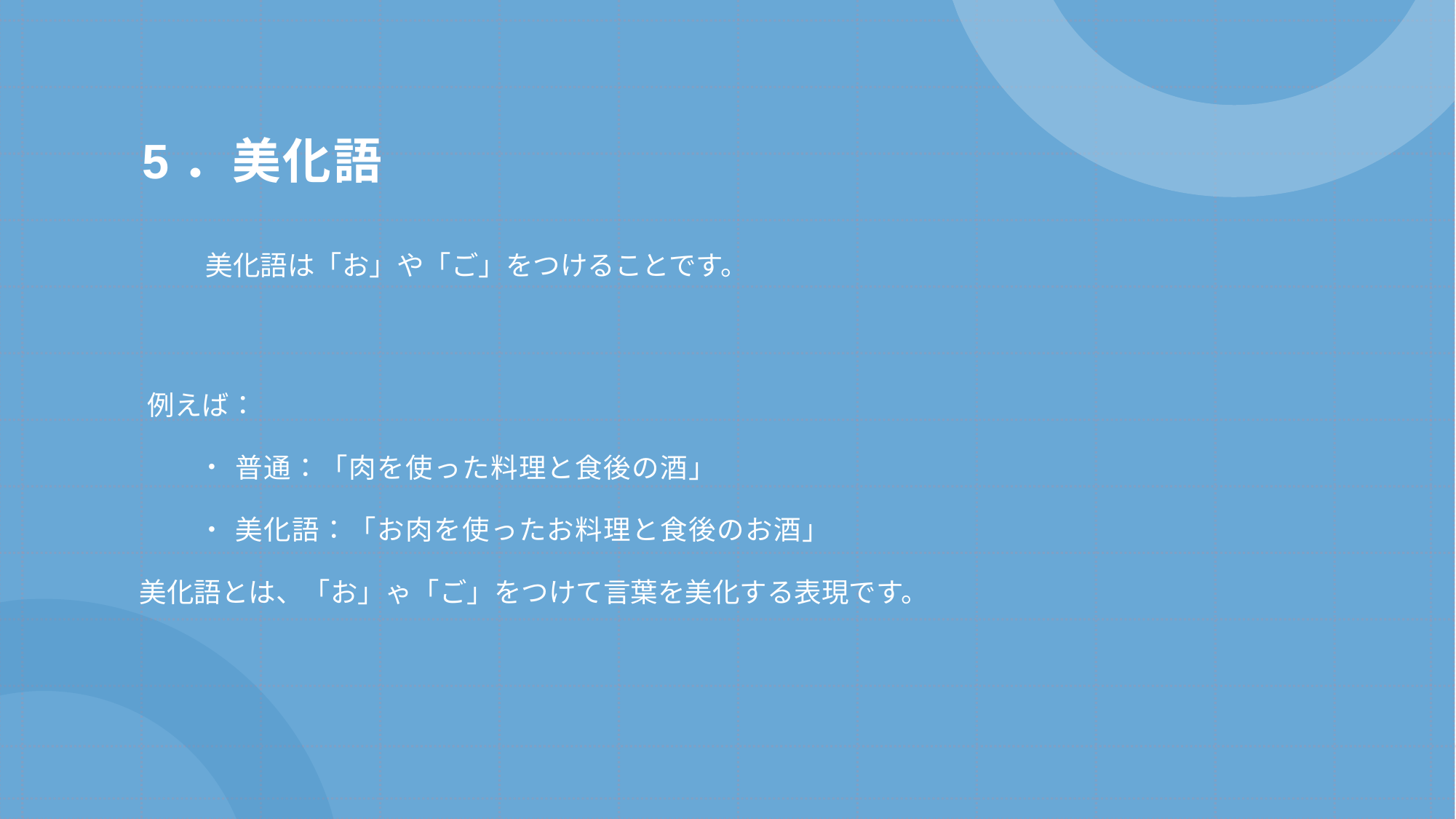

# 5．美化語
美化語は「お」や「ご」をつけることです。
例えば：

普通：「肉を使った料理と食後の酒」
美化語：「お肉を使ったお料理と食後のお酒」
美化語とは、「お」ゃ「ご」をつけて言葉を美化する表現です。